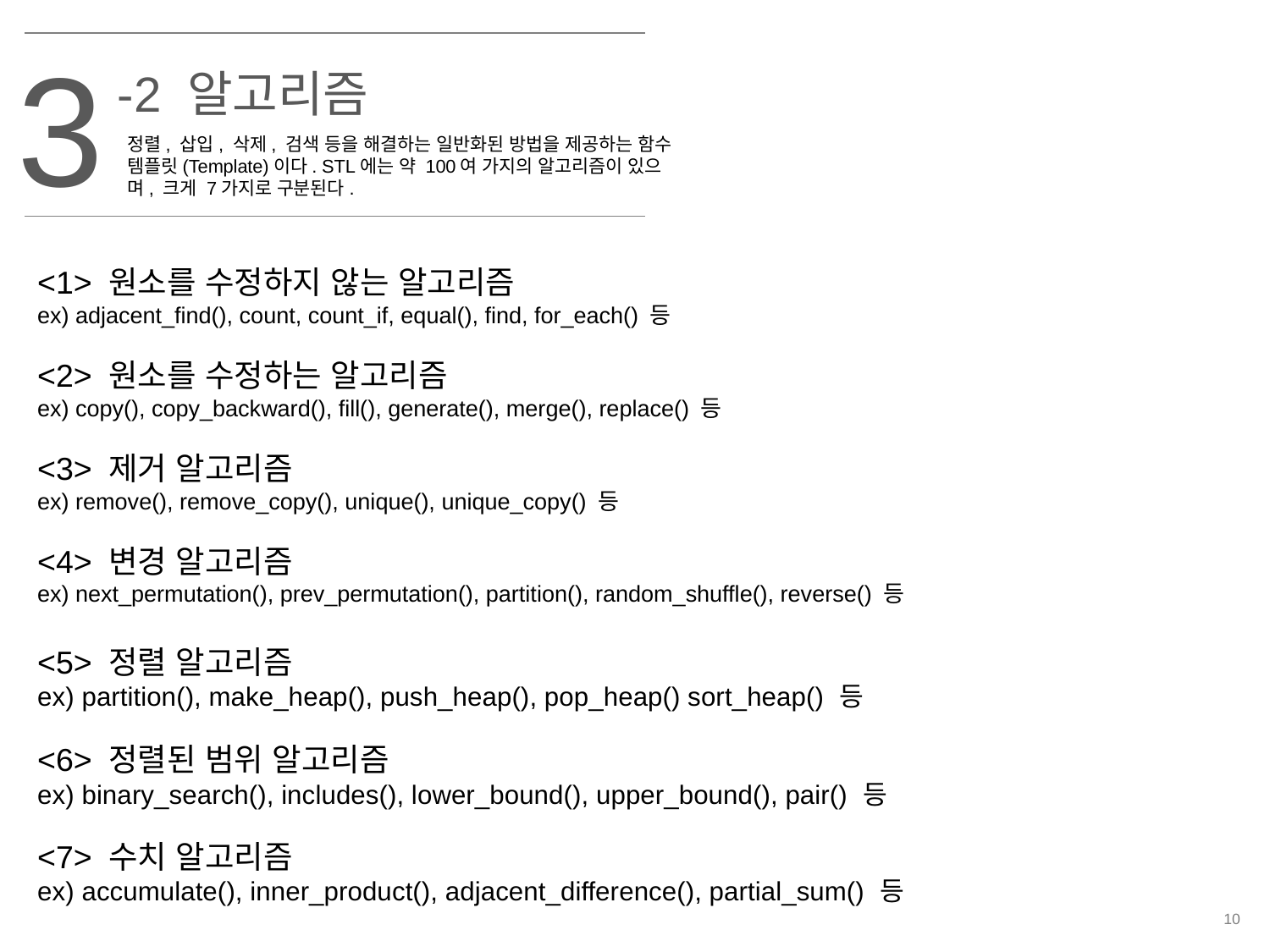

3
-2 알고리즘
정렬, 삽입, 삭제, 검색 등을 해결하는 일반화된 방법을 제공하는 함수 템플릿(Template)이다. STL에는 약 100여 가지의 알고리즘이 있으며, 크게 7가지로 구분된다.
<1> 원소를 수정하지 않는 알고리즘
ex) adjacent_find(), count, count_if, equal(), find, for_each() 등

<2> 원소를 수정하는 알고리즘
ex) copy(), copy_backward(), fill(), generate(), merge(), replace() 등

<3> 제거 알고리즘
ex) remove(), remove_copy(), unique(), unique_copy() 등

<4> 변경 알고리즘
ex) next_permutation(), prev_permutation(), partition(), random_shuffle(), reverse() 등
<5> 정렬 알고리즘
ex) partition(), make_heap(), push_heap(), pop_heap() sort_heap() 등

<6> 정렬된 범위 알고리즘
ex) binary_search(), includes(), lower_bound(), upper_bound(), pair() 등

<7> 수치 알고리즘
ex) accumulate(), inner_product(), adjacent_difference(), partial_sum() 등